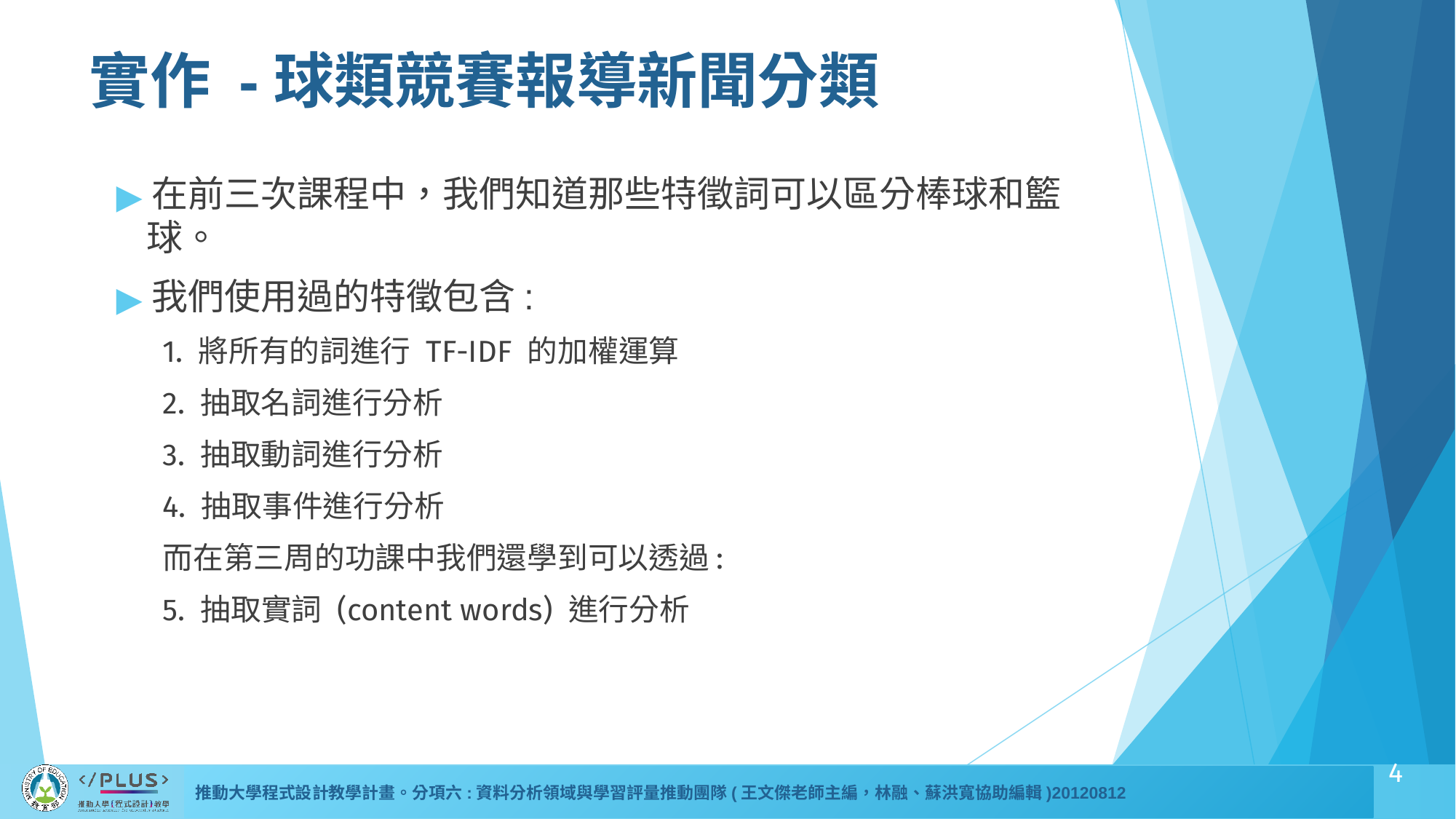

# 實作 -球類競賽報導新聞分類
在前三次課程中，我們知道那些特徵詞可以區分棒球和籃球。
我們使用過的特徵包含:
1. 將所有的詞進行 TF-IDF 的加權運算
2. 抽取名詞進行分析
3. 抽取動詞進行分析
4. 抽取事件進行分析
而在第三周的功課中我們還學到可以透過:
5. 抽取實詞 (content words) 進行分析

4